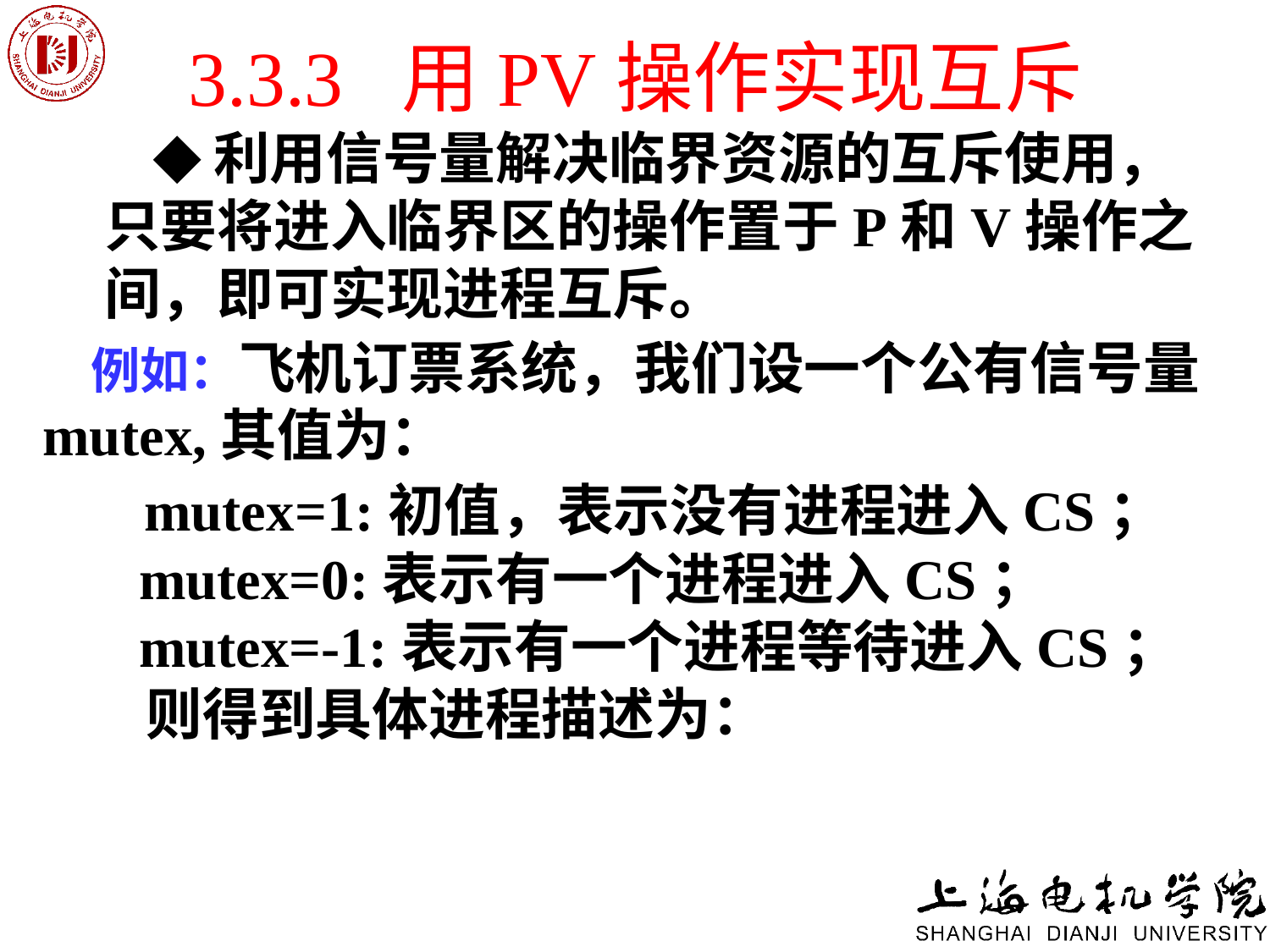

# 3.3.3  用PV操作实现互斥
  ◆利用信号量解决临界资源的互斥使用，只要将进入临界区的操作置于P和V操作之间，即可实现进程互斥。
 例如：飞机订票系统，我们设一个公有信号量mutex,其值为：
  mutex=1:初值，表示没有进程进入CS；
     mutex=0:表示有一个进程进入CS；
     mutex=-1:表示有一个进程等待进入CS；
     则得到具体进程描述为：